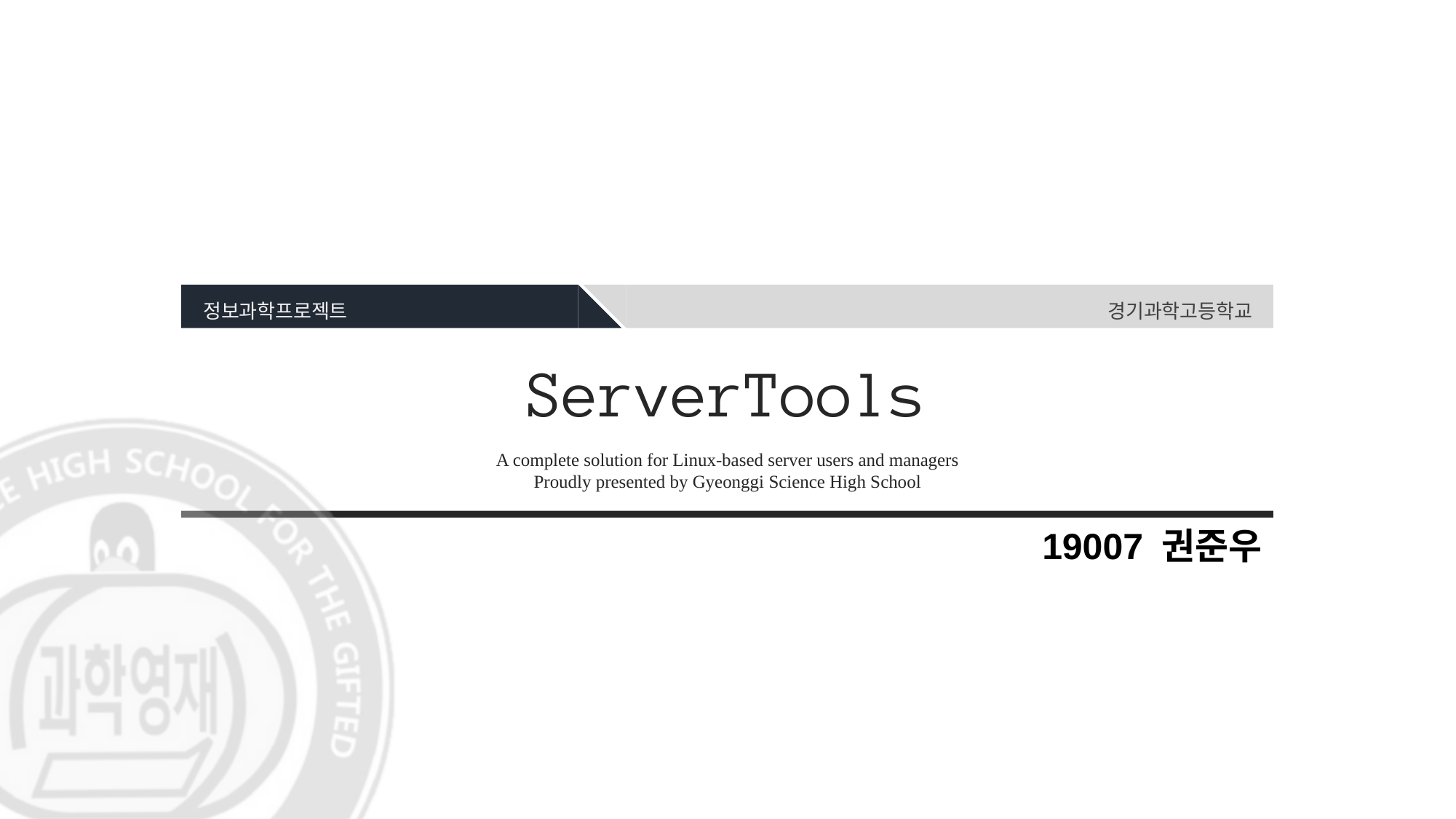

# ServerTools A complete solution for Linux-based server users and managers Proudly presented by Gyeonggi Science High School
19007 권준우